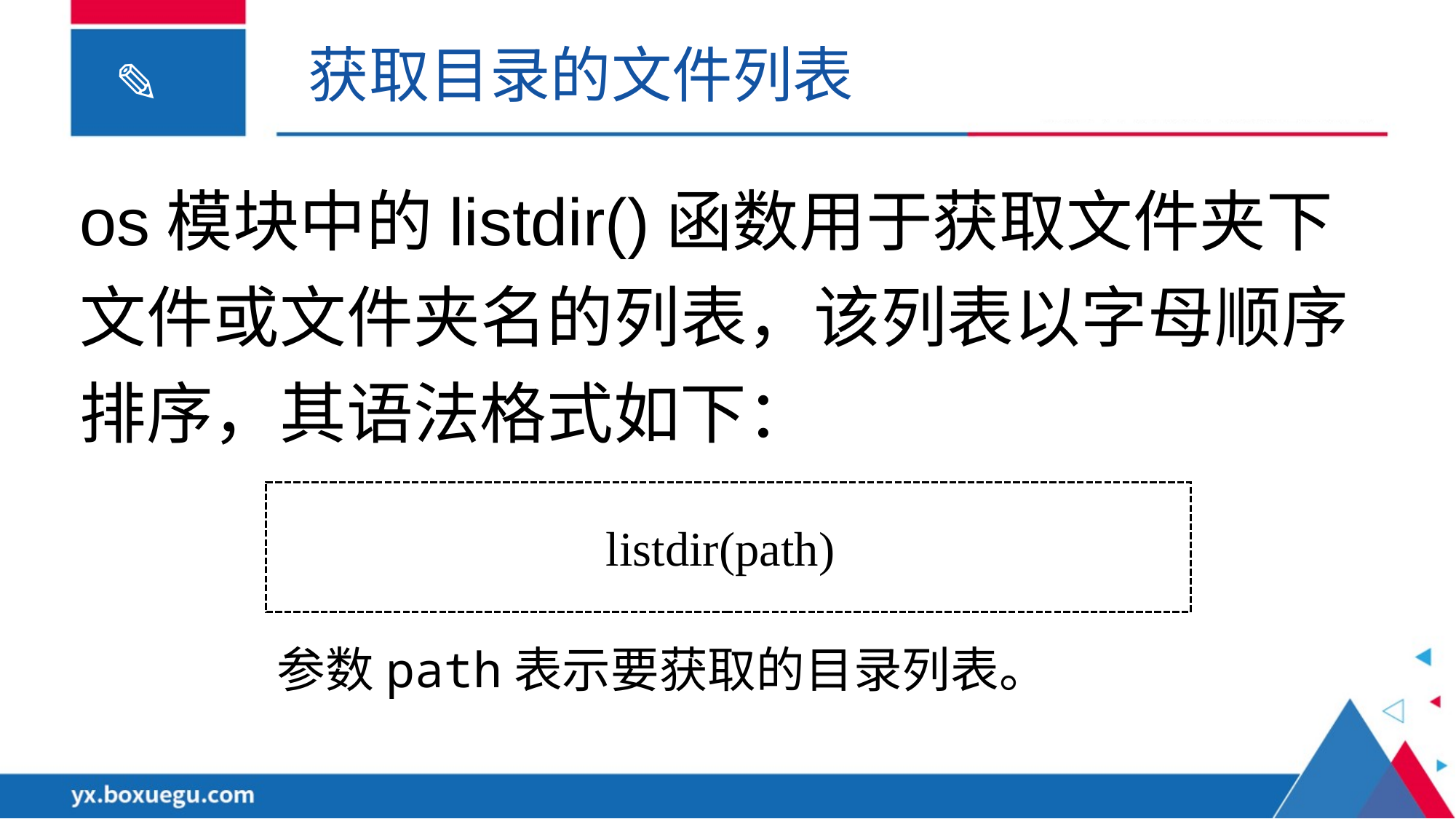

获取目录的文件列表
os模块中的listdir()函数用于获取文件夹下文件或文件夹名的列表，该列表以字母顺序排序，其语法格式如下：

listdir(path)
参数path表示要获取的目录列表。